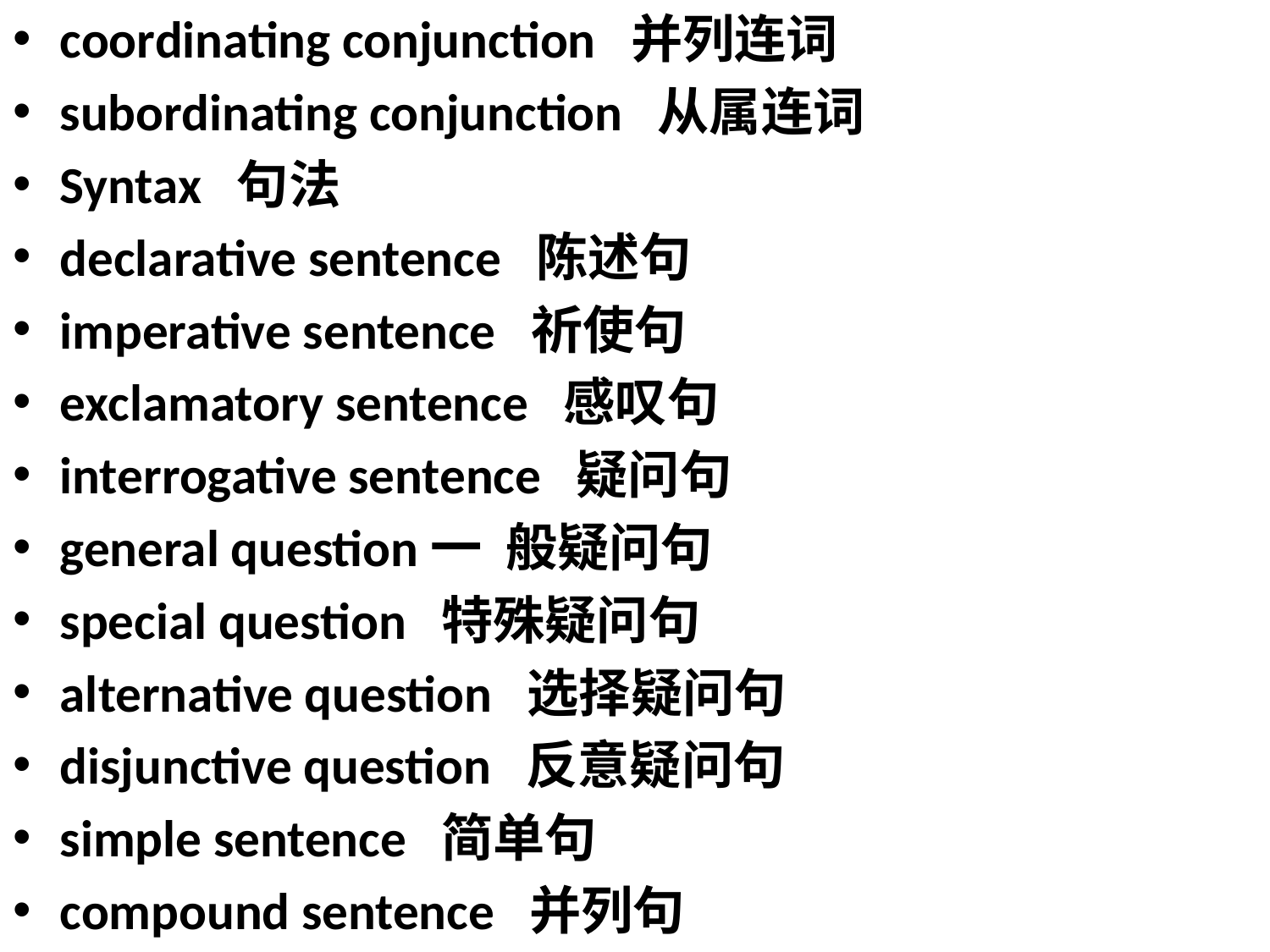

coordinating conjunction  并列连词
subordinating conjunction  从属连词
Syntax  句法
declarative sentence  陈述句
imperative sentence  祈使句
exclamatory sentence  感叹句
interrogative sentence  疑问句
general question一  般疑问句
special question  特殊疑问句
alternative question  选择疑问句
disjunctive question  反意疑问句
simple sentence  简单句
compound sentence  并列句